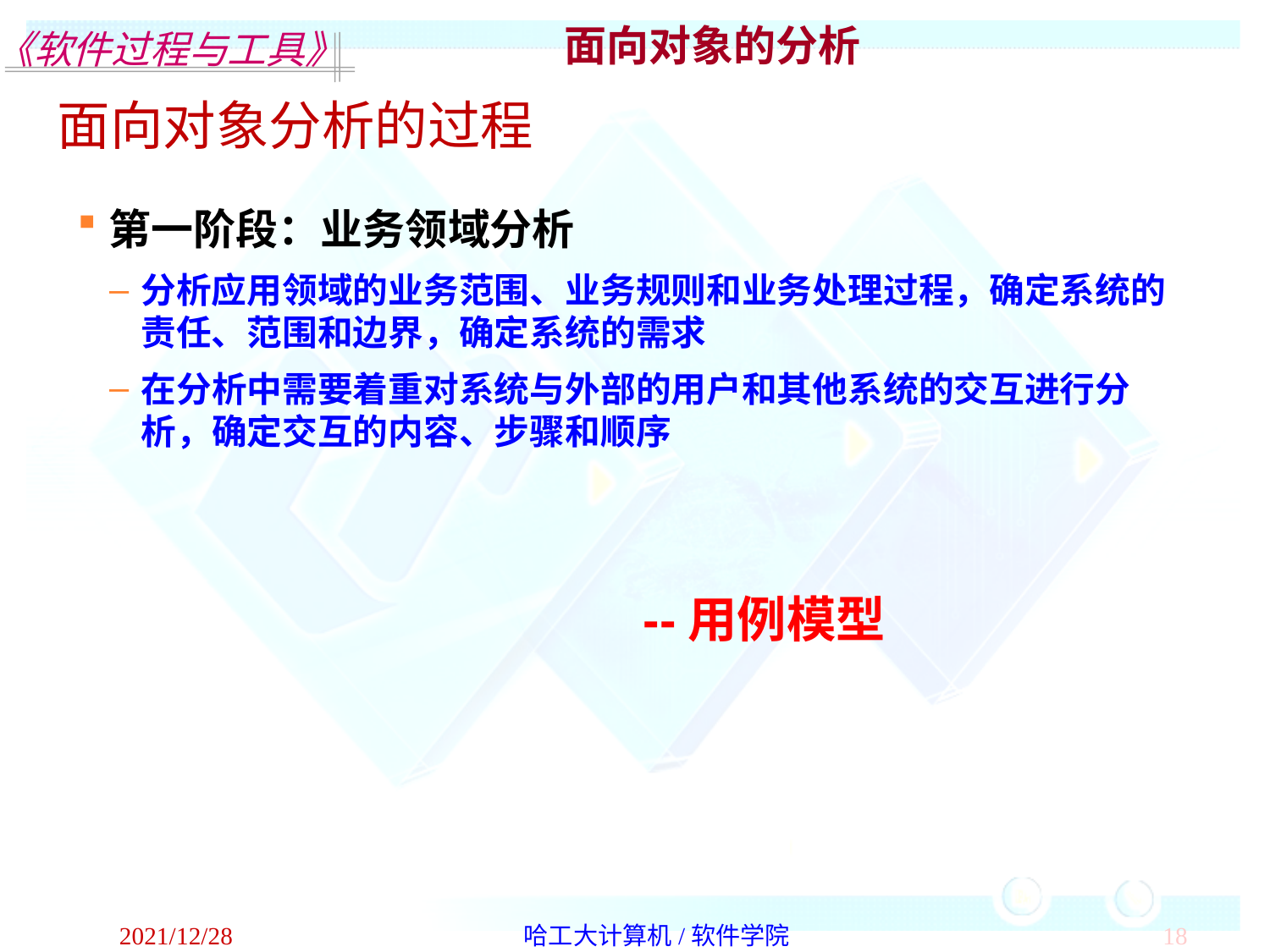

面向对象的分析
面向对象分析的过程
第一阶段：业务领域分析
分析应用领域的业务范围、业务规则和业务处理过程，确定系统的责任、范围和边界，确定系统的需求
在分析中需要着重对系统与外部的用户和其他系统的交互进行分析，确定交互的内容、步骤和顺序
--用例模型